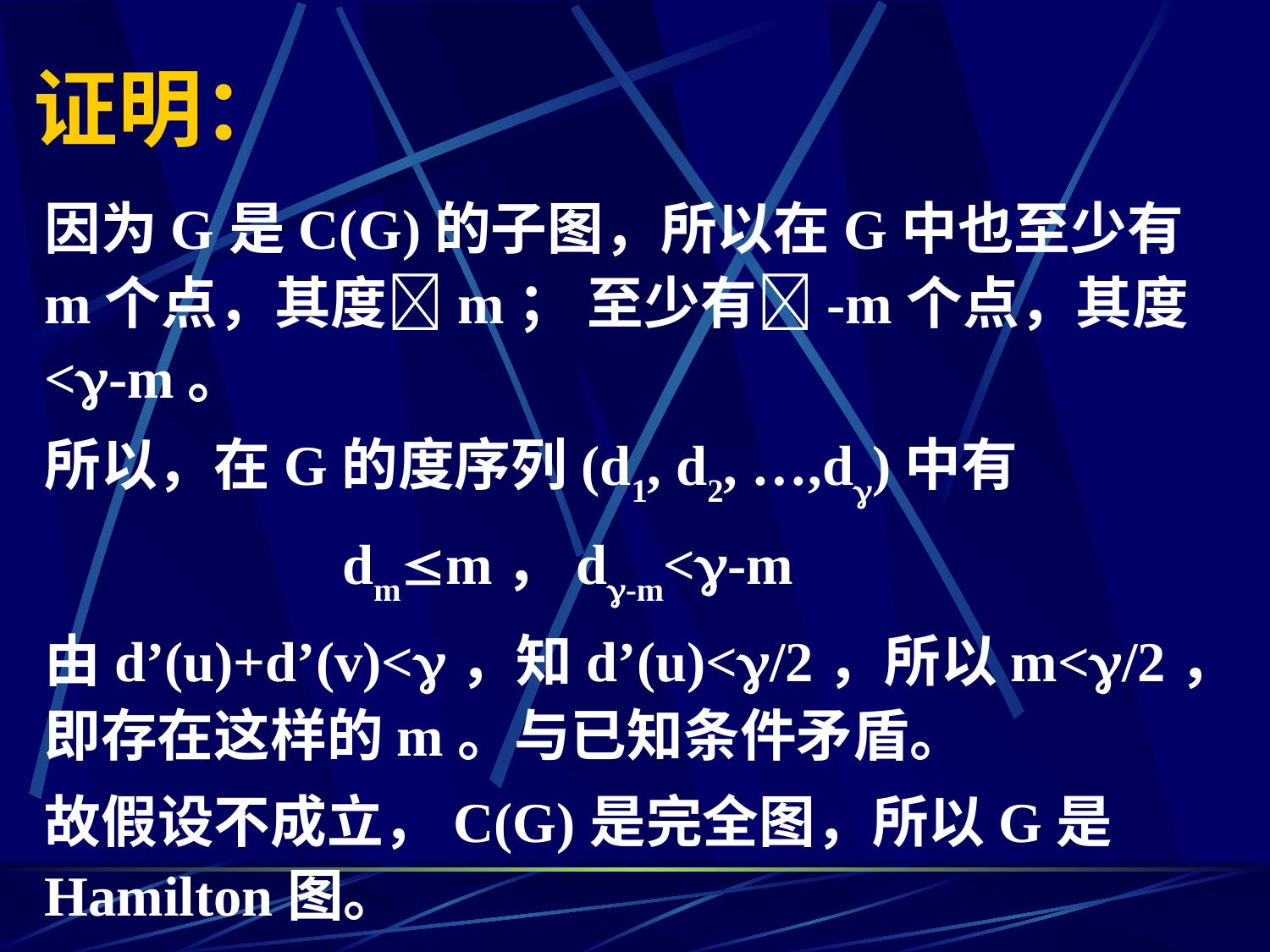

# 证明：
因为G是C(G)的子图，所以在G中也至少有m个点，其度≤m； 至少有γ-m个点，其度<γ-m。
所以，在G的度序列(d1, d2, …,dγ)中有
                     dm≤m，dγ-m<γ-m
由d’(u)+d’(v)<γ，知d’(u)<γ/2，所以m<γ/2，即存在这样的m。与已知条件矛盾。
故假设不成立，C(G)是完全图，所以G是Hamilton图。